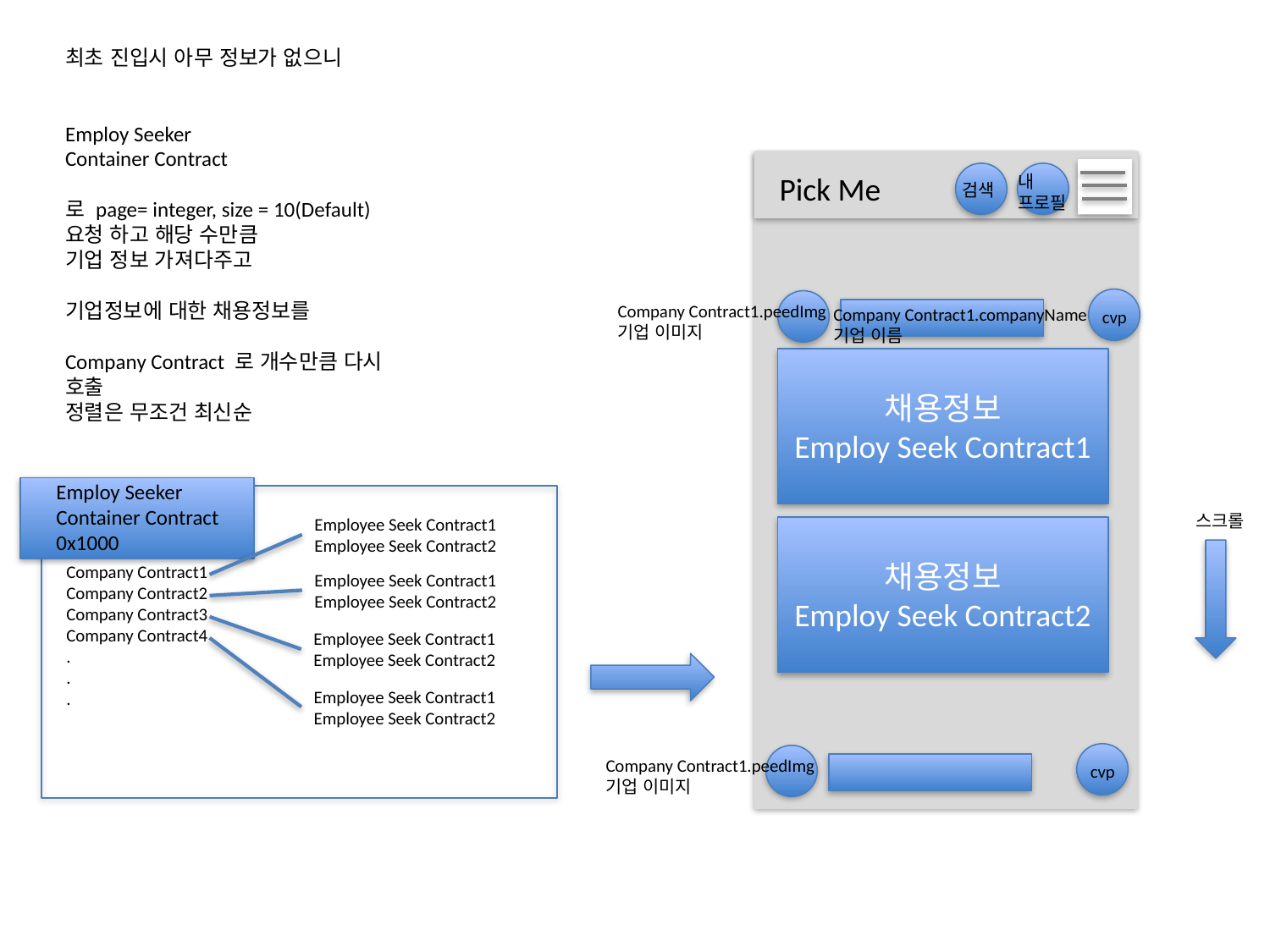

최초 진입시 아무 정보가 없으니

Employ Seeker
Container Contract

로 page= integer, size = 10(Default)
요청 하고 해당 수만큼
기업 정보 가져다주고

기업정보에 대한 채용정보를

Company Contract 로 개수만큼 다시 호출
정렬은 무조건 최신순

Pick Me

내
프로필
검색

Company Contract1.peedImg
기업 이미지
Company Contract1.companyName
기업 이름

cvp
채용정보
Employ Seek Contract1
Employ Seeker
Container Contract
0x1000

스크롤
Employee Seek Contract1
Employee Seek Contract2
채용정보
Employ Seek Contract2

Company Contract1
Company Contract2
Company Contract3
Company Contract4
.
.
.
Employee Seek Contract1
Employee Seek Contract2
Employee Seek Contract1
Employee Seek Contract2

Employee Seek Contract1
Employee Seek Contract2

Company Contract1.peedImg
기업 이미지

cvp